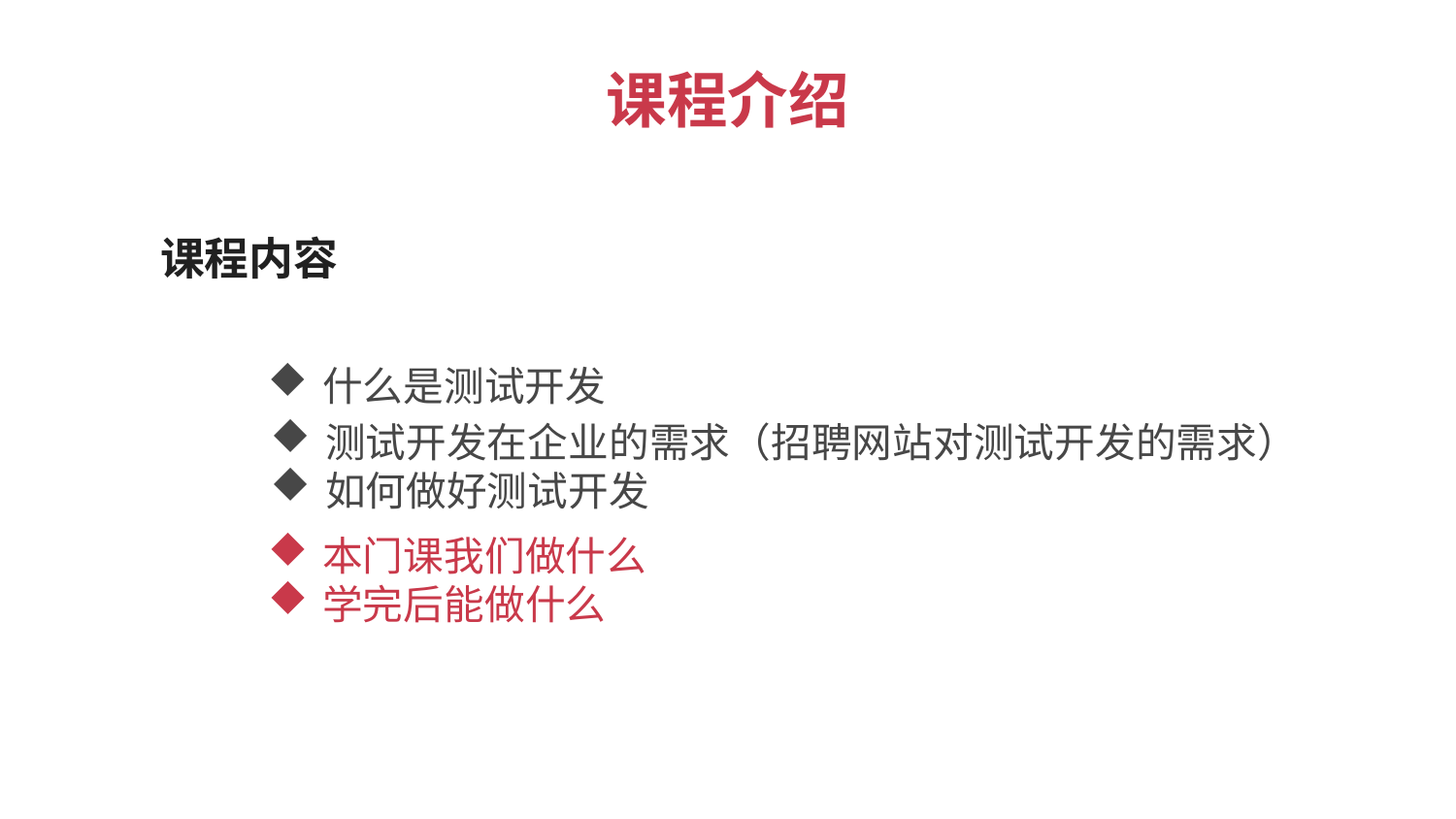

课程介绍
课程内容
什么是测试开发
测试开发在企业的需求（招聘网站对测试开发的需求）
如何做好测试开发

本门课我们做什么
学完后能做什么